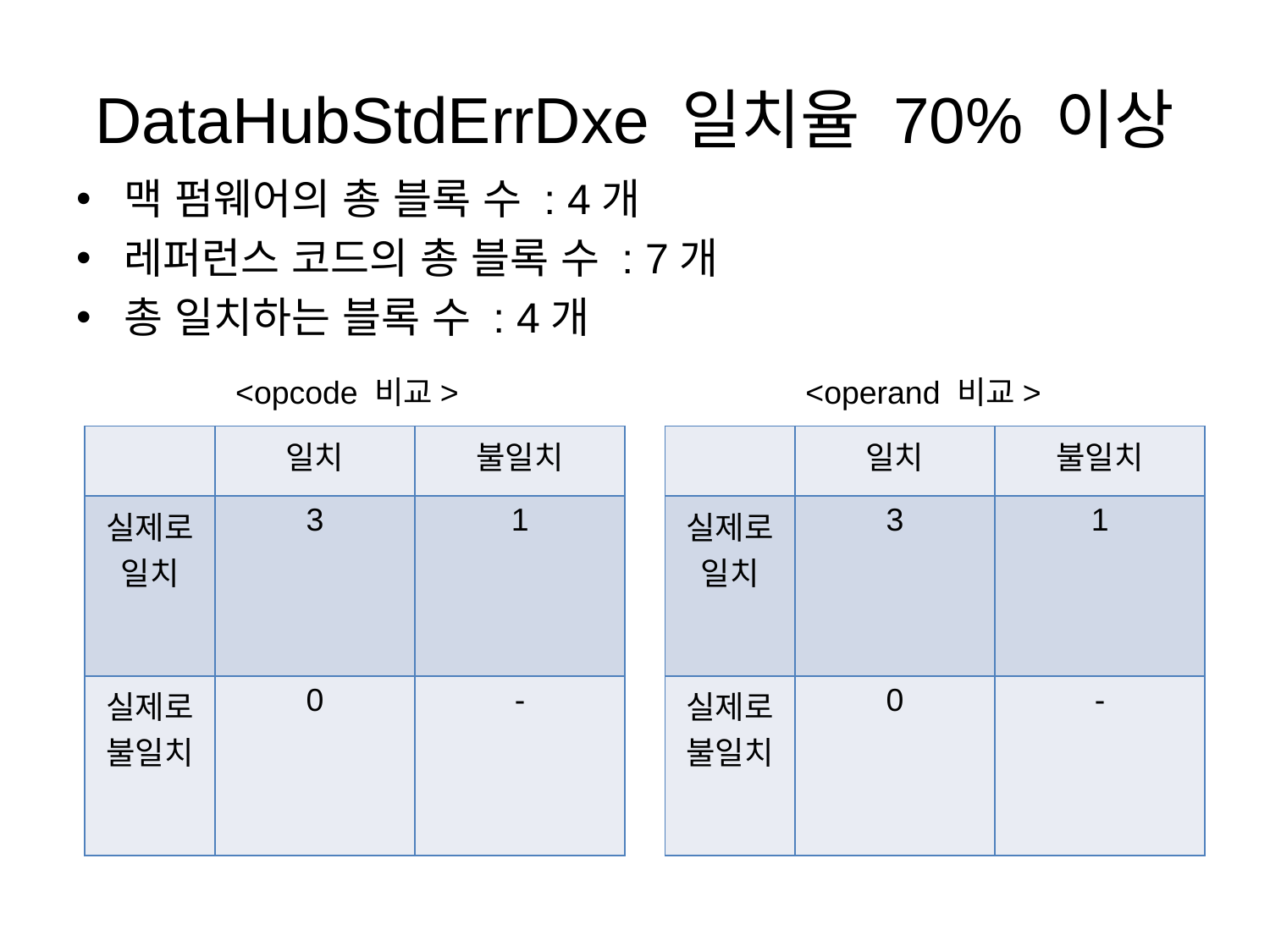

# DataHubStdErrDxe 일치율 70% 이상
맥 펌웨어의 총 블록 수 : 4개
레퍼런스 코드의 총 블록 수 : 7개
총 일치하는 블록 수 : 4개
<opcode 비교>
<operand 비교>
|  | 일치 | 불일치 |
| --- | --- | --- |
| 실제로 일치 | 3 | 1 |
| 실제로 불일치 | 0 | - |
|  | 일치 | 불일치 |
| --- | --- | --- |
| 실제로 일치 | 3 | 1 |
| 실제로 불일치 | 0 | - |